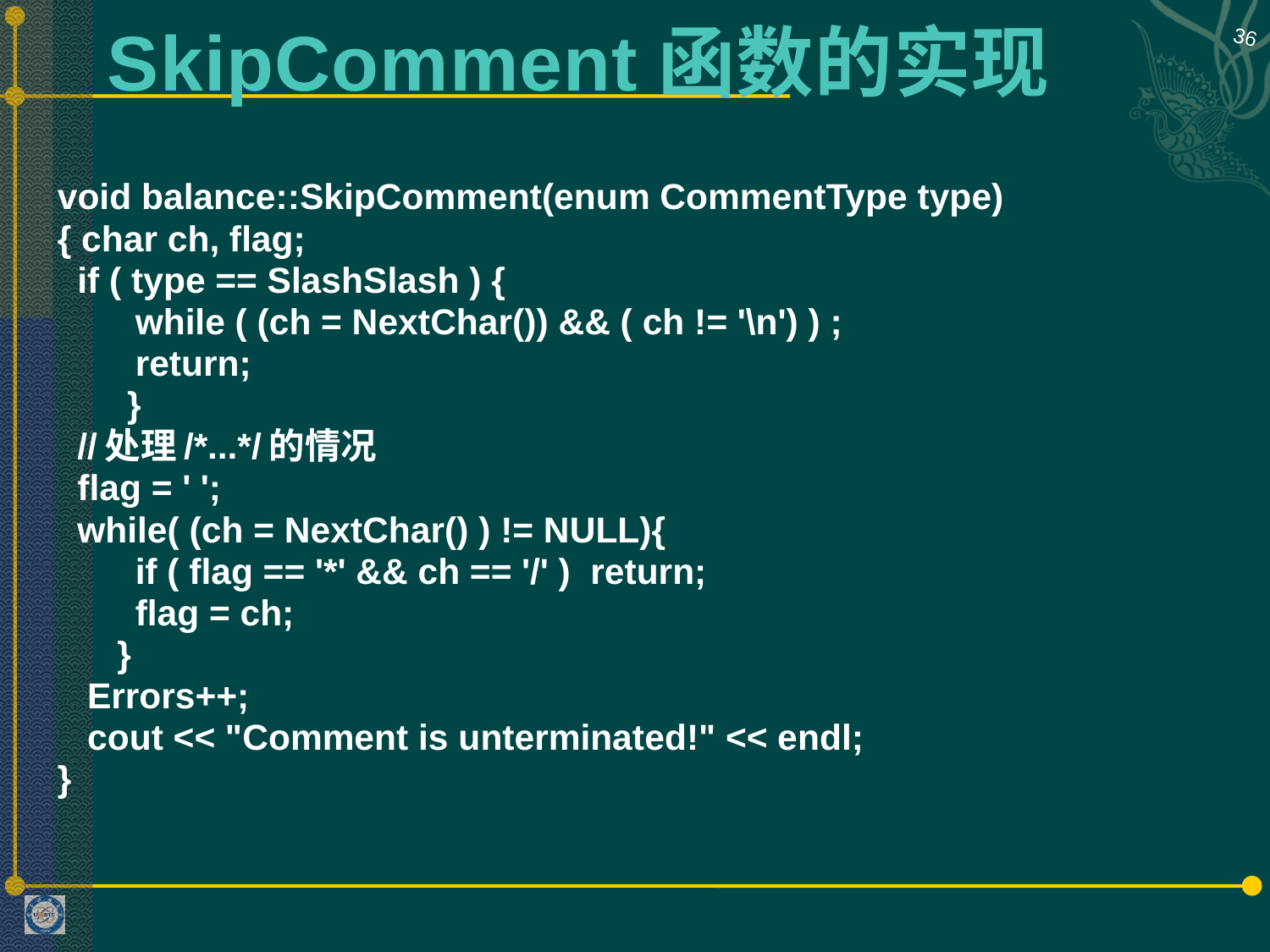

36
# SkipComment函数的实现
void balance::SkipComment(enum CommentType type)
{ char ch, flag;
  if ( type == SlashSlash ) {
	while ( (ch = NextChar()) && ( ch != '\n') ) ;
	return;
       }
  //处理/*...*/的情况
  flag = ' ';
  while( (ch = NextChar() ) != NULL){
	if ( flag == '*' && ch == '/' )  return;
	flag = ch;
      }
   Errors++;
   cout << "Comment is unterminated!" << endl;
}